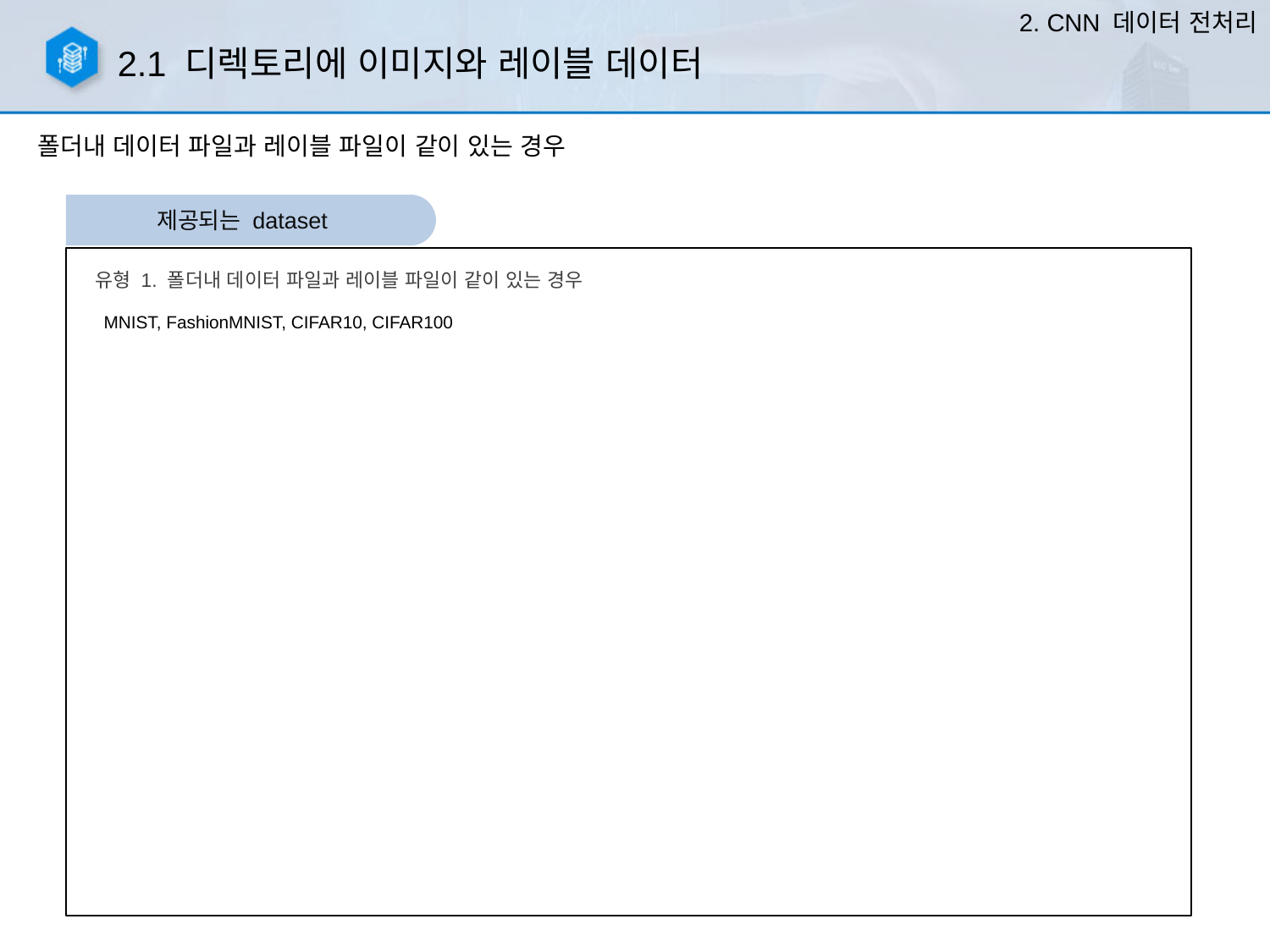

2. CNN 데이터 전처리
2.1 디렉토리에 이미지와 레이블 데이터
폴더내 데이터 파일과 레이블 파일이 같이 있는 경우

제공되는 dataset

유형 1. 폴더내 데이터 파일과 레이블 파일이 같이 있는 경우
MNIST, FashionMNIST, CIFAR10, CIFAR100